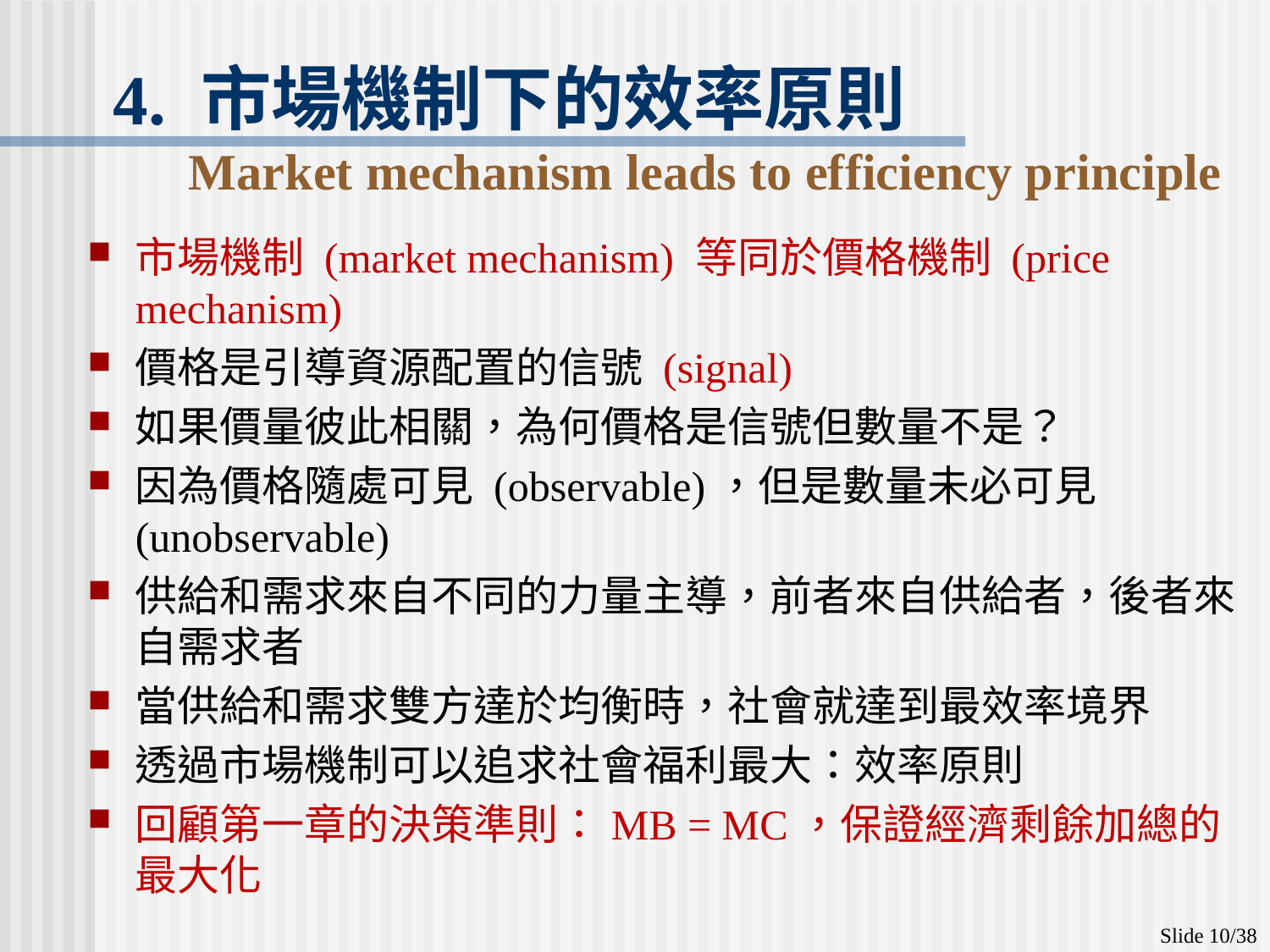

# 4. 市場機制下的效率原則 　 Market mechanism leads to efficiency principle
市場機制 (market mechanism) 等同於價格機制 (price mechanism)
價格是引導資源配置的信號 (signal)
如果價量彼此相關，為何價格是信號但數量不是？
因為價格隨處可見 (observable)，但是數量未必可見 (unobservable)
供給和需求來自不同的力量主導，前者來自供給者，後者來自需求者
當供給和需求雙方達於均衡時，社會就達到最效率境界
透過市場機制可以追求社會福利最大：效率原則
回顧第一章的決策準則：MB = MC，保證經濟剩餘加總的最大化
Slide 10/38